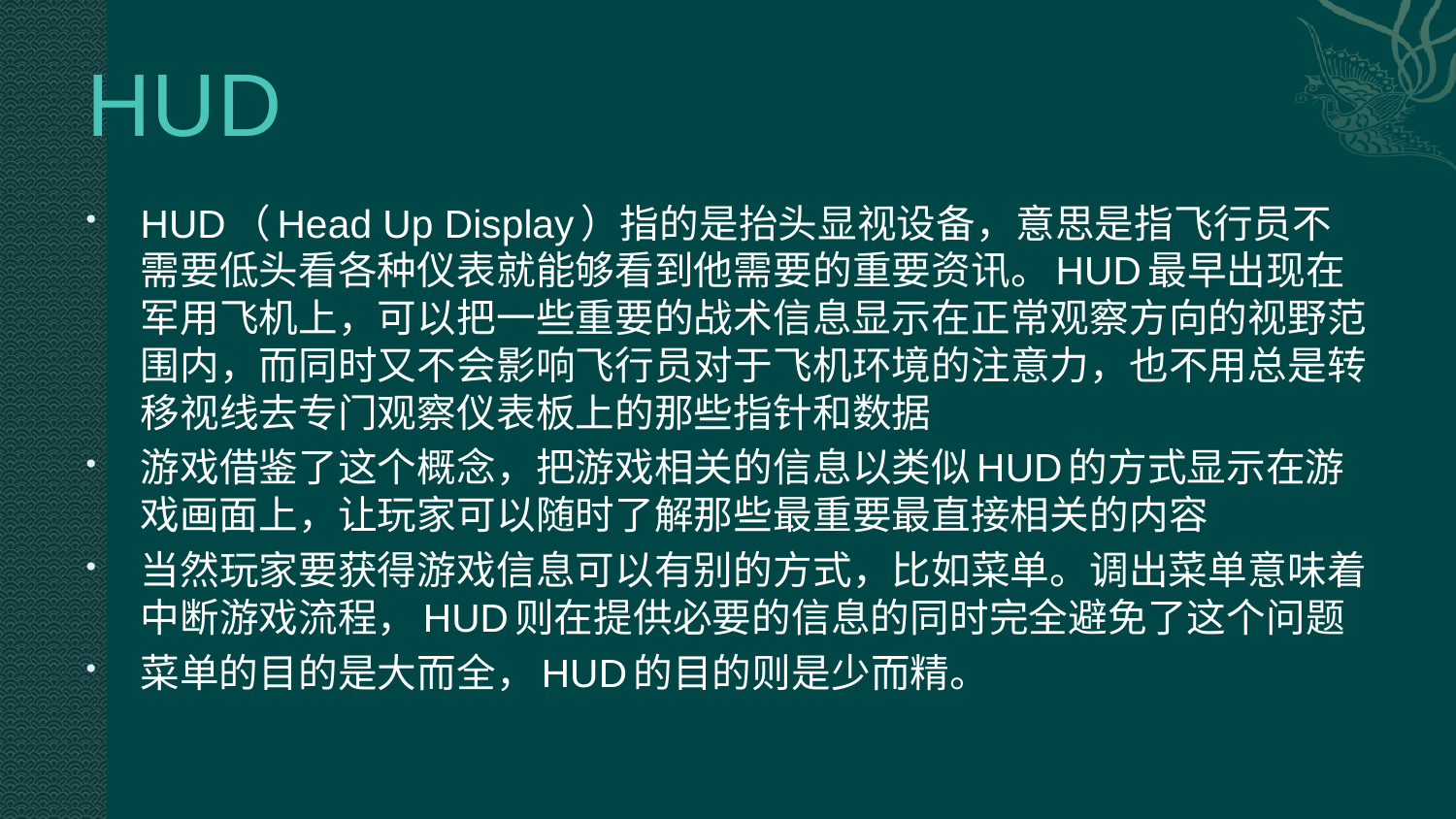

# HUD
HUD（Head Up Display）指的是抬头显视设备，意思是指飞行员不需要低头看各种仪表就能够看到他需要的重要资讯。HUD最早出现在军用飞机上，可以把一些重要的战术信息显示在正常观察方向的视野范围内，而同时又不会影响飞行员对于飞机环境的注意力，也不用总是转移视线去专门观察仪表板上的那些指针和数据
游戏借鉴了这个概念，把游戏相关的信息以类似HUD的方式显示在游戏画面上，让玩家可以随时了解那些最重要最直接相关的内容
当然玩家要获得游戏信息可以有别的方式，比如菜单。调出菜单意味着中断游戏流程，HUD则在提供必要的信息的同时完全避免了这个问题
菜单的目的是大而全，HUD的目的则是少而精。